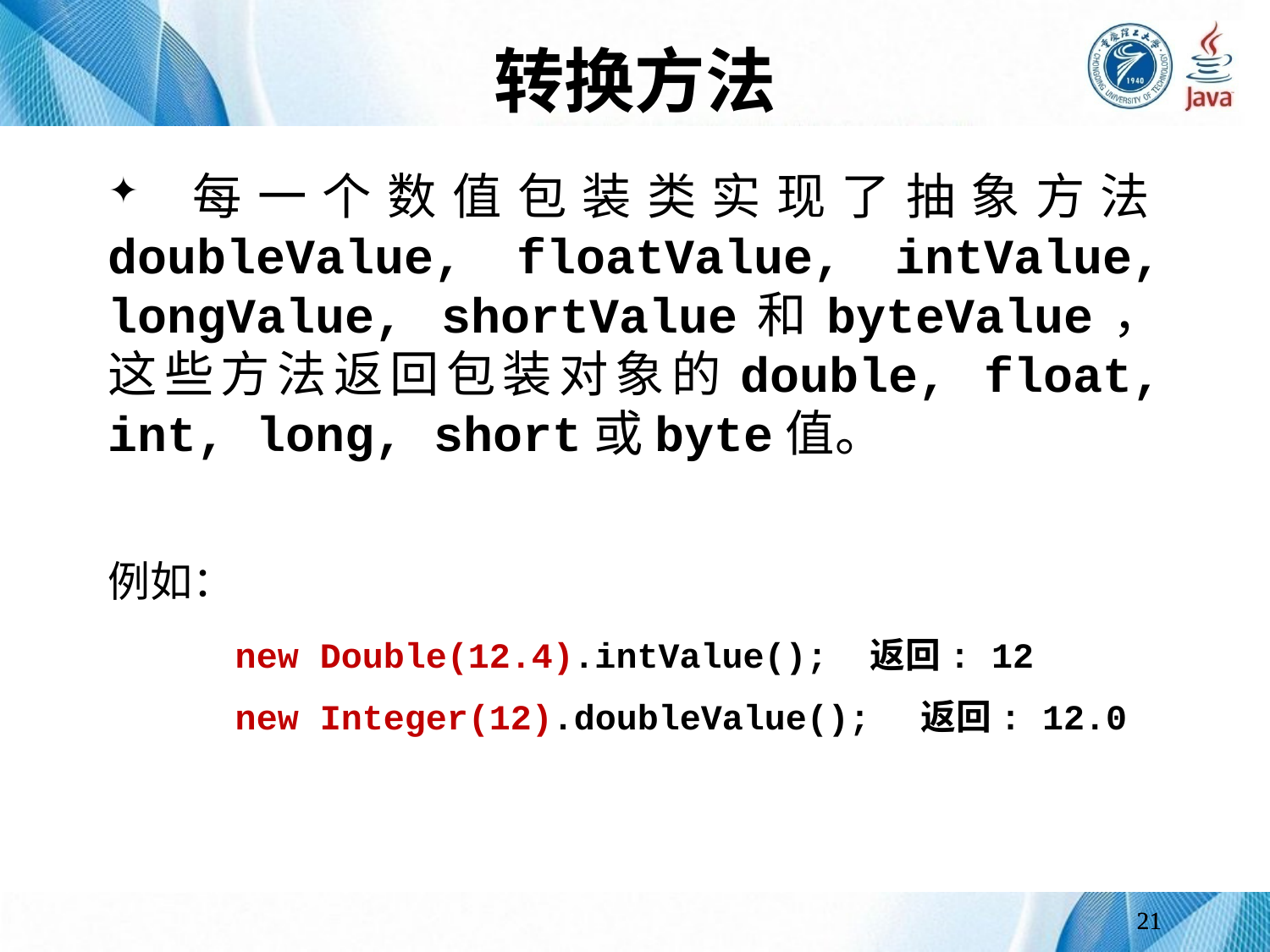

# 转换方法
 每一个数值包装类实现了抽象方法doubleValue, floatValue, intValue, longValue, shortValue和byteValue，这些方法返回包装对象的double, float, int, long, short或byte值。

例如：
	new Double(12.4).intValue();	返回: 12
	new Integer(12).doubleValue();  返回: 12.0
21
21